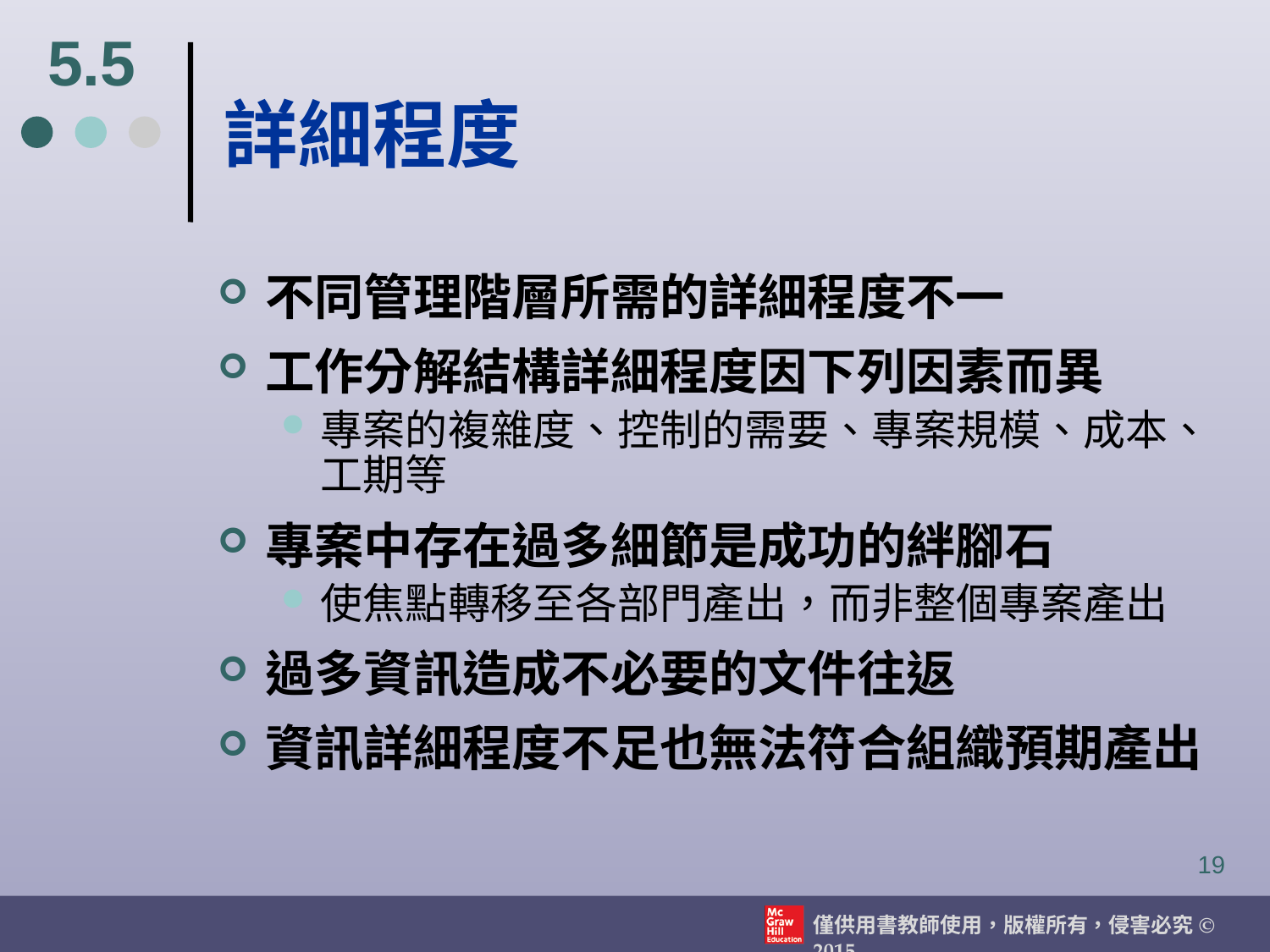

5.5
# 詳細程度
不同管理階層所需的詳細程度不一
工作分解結構詳細程度因下列因素而異
專案的複雜度、控制的需要、專案規模、成本、工期等
專案中存在過多細節是成功的絆腳石
使焦點轉移至各部門產出，而非整個專案產出
過多資訊造成不必要的文件往返
資訊詳細程度不足也無法符合組織預期產出
19